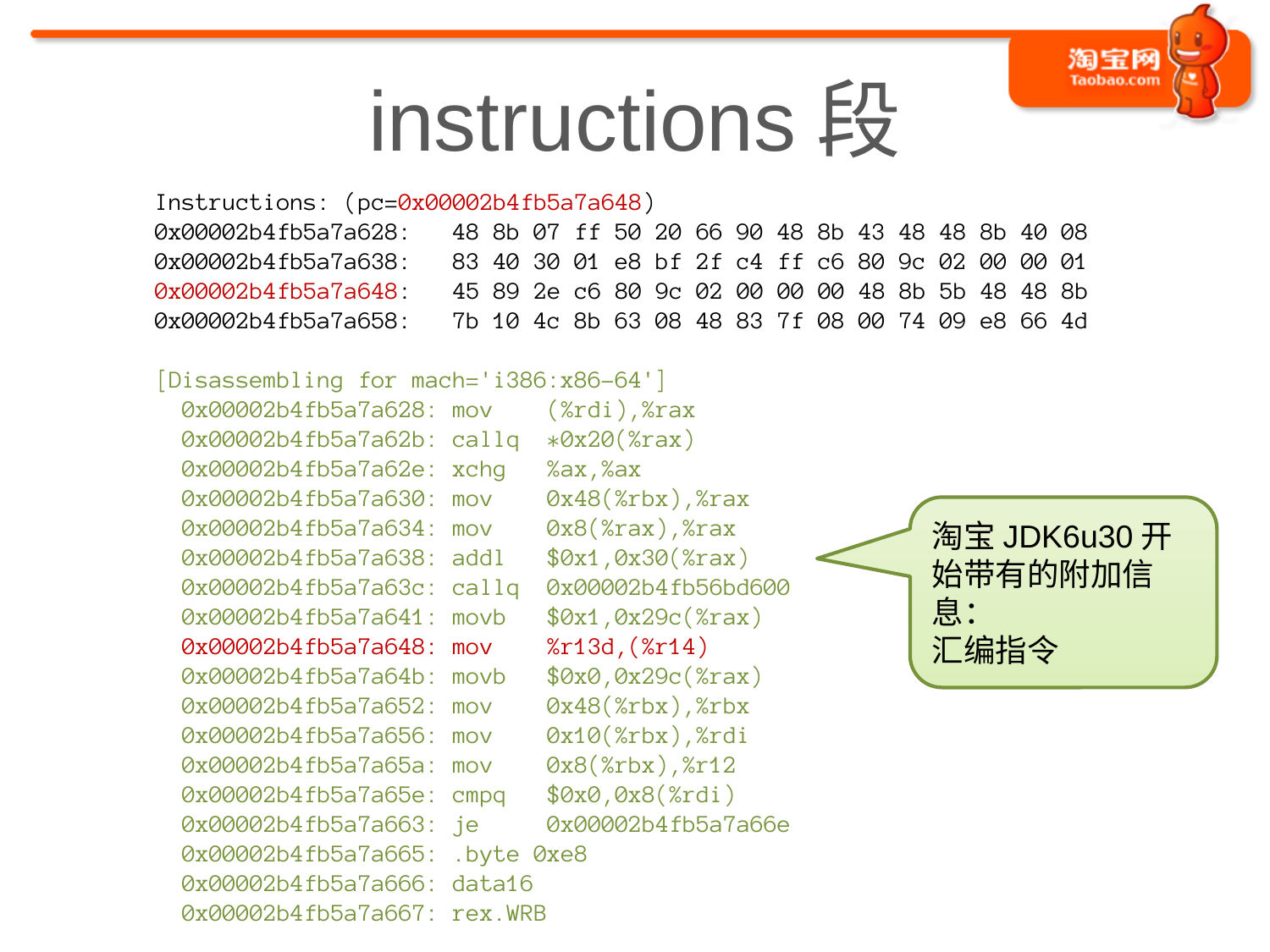

# instructions段
Instructions: (pc=0x00002b4fb5a7a648)
0x00002b4fb5a7a628:   48 8b 07 ff 50 20 66 90 48 8b 43 48 48 8b 40 08
0x00002b4fb5a7a638:   83 40 30 01 e8 bf 2f c4 ff c6 80 9c 02 00 00 01
0x00002b4fb5a7a648:   45 89 2e c6 80 9c 02 00 00 00 48 8b 5b 48 48 8b
0x00002b4fb5a7a658:   7b 10 4c 8b 63 08 48 83 7f 08 00 74 09 e8 66 4d

[Disassembling for mach='i386:x86-64']
  0x00002b4fb5a7a628: mov    (%rdi),%rax
  0x00002b4fb5a7a62b: callq  *0x20(%rax)
  0x00002b4fb5a7a62e: xchg   %ax,%ax
  0x00002b4fb5a7a630: mov    0x48(%rbx),%rax
  0x00002b4fb5a7a634: mov    0x8(%rax),%rax
  0x00002b4fb5a7a638: addl   $0x1,0x30(%rax)
  0x00002b4fb5a7a63c: callq  0x00002b4fb56bd600
  0x00002b4fb5a7a641: movb   $0x1,0x29c(%rax)
  0x00002b4fb5a7a648: mov    %r13d,(%r14)
  0x00002b4fb5a7a64b: movb   $0x0,0x29c(%rax)
  0x00002b4fb5a7a652: mov    0x48(%rbx),%rbx
  0x00002b4fb5a7a656: mov    0x10(%rbx),%rdi
  0x00002b4fb5a7a65a: mov    0x8(%rbx),%r12
  0x00002b4fb5a7a65e: cmpq   $0x0,0x8(%rdi)
  0x00002b4fb5a7a663: je     0x00002b4fb5a7a66e
  0x00002b4fb5a7a665: .byte 0xe8
  0x00002b4fb5a7a666: data16
  0x00002b4fb5a7a667: rex.WRB
淘宝JDK6u30开始带有的附加信息：
汇编指令